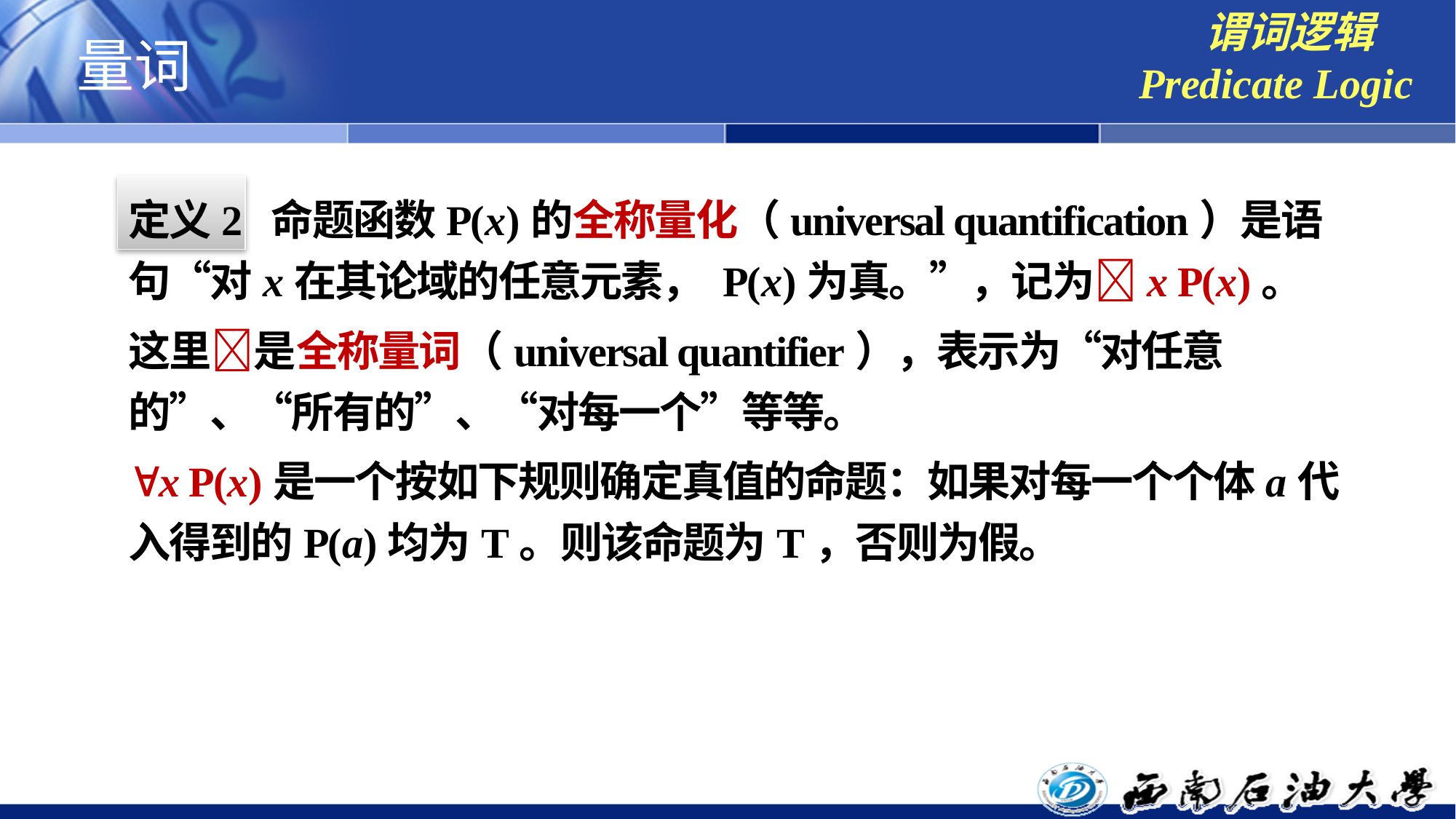

谓词逻辑
Predicate Logic
量词

定义2  命题函数P(x)的全称量化（universal quantification）是语句“对x在其论域的任意元素， P(x)为真。”，记为∀x P(x)。
这里∀是全称量词（universal quantifier），表示为“对任意的”、“所有的”、“对每一个”等等。
∀x P(x)是一个按如下规则确定真值的命题：如果对每一个个体a代入得到的P(a)均为T。则该命题为T，否则为假。